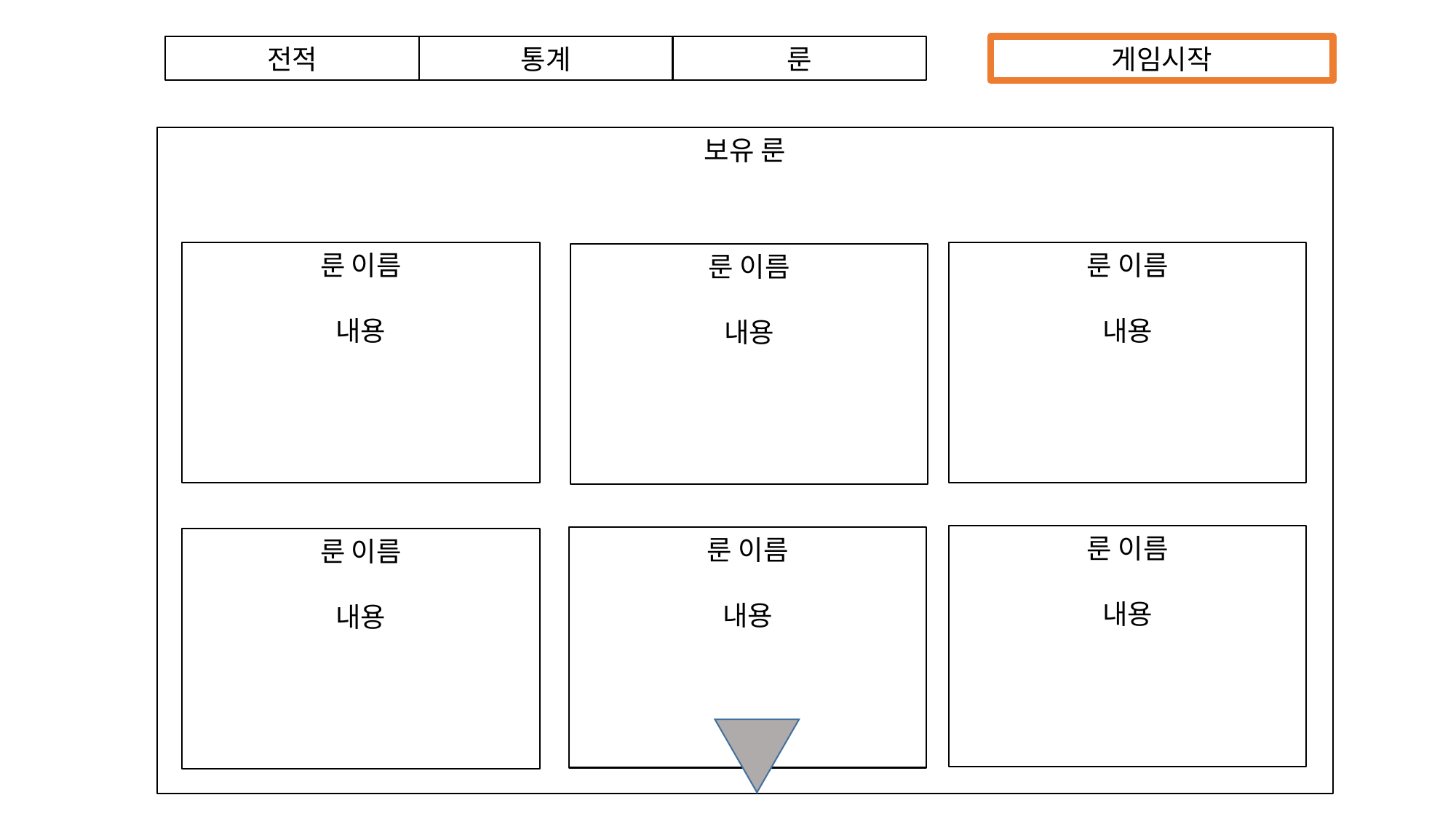

전적
룬
통계
게임시작
보유 룬

룬 이름

내용

룬 이름

내용

룬 이름

내용

룬 이름

내용

룬 이름

내용

룬 이름

내용